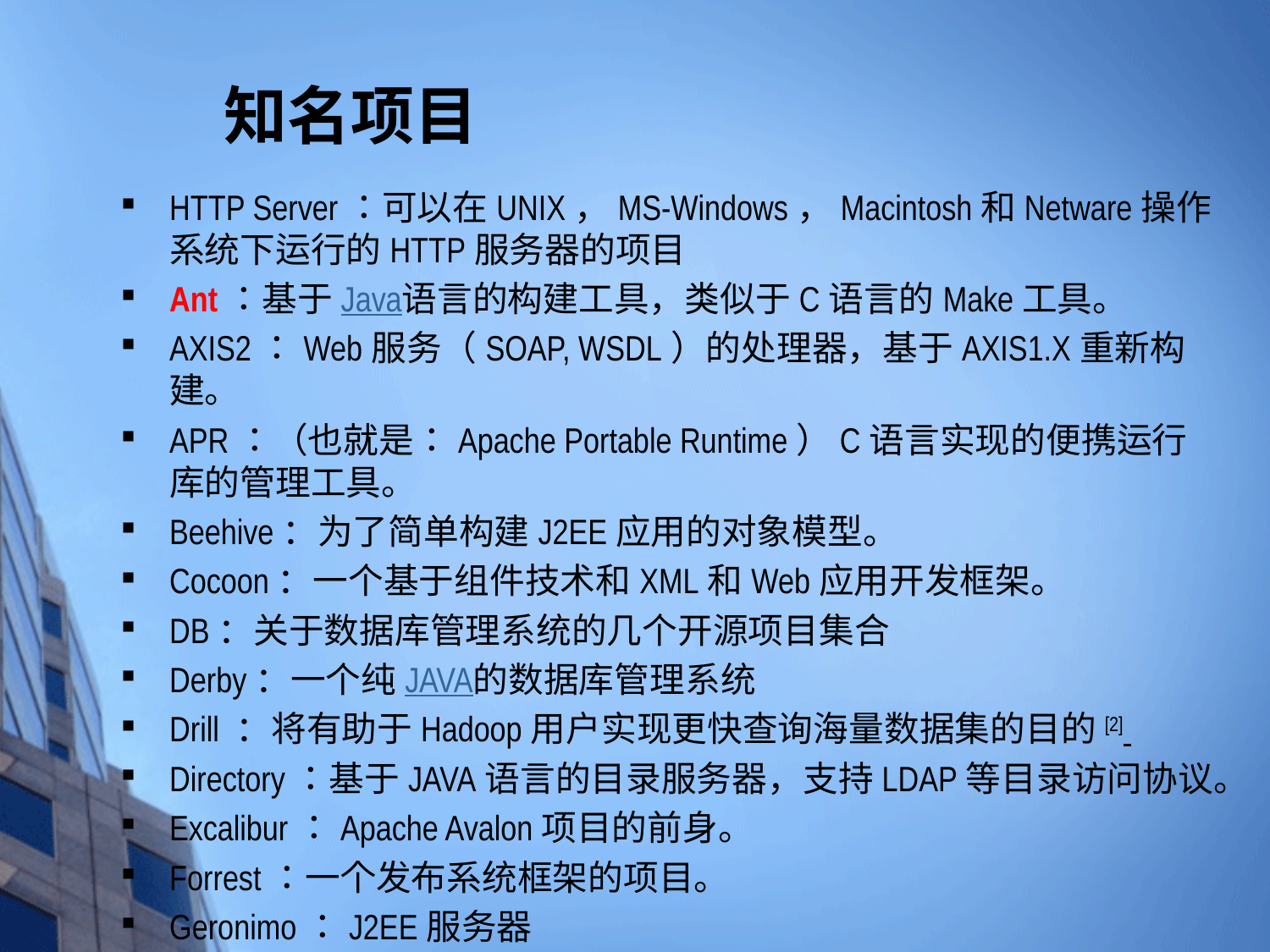

# 知名项目
HTTP Server：可以在UNIX，MS-Windows，Macintosh和Netware操作系统下运行的HTTP服务器的项目
Ant：基于Java语言的构建工具，类似于C语言的Make工具。
AXIS2：Web服务（SOAP, WSDL）的处理器，基于AXIS1.X重新构建。
APR：（也就是：Apache Portable Runtime）C语言实现的便携运行库的管理工具。
Beehive：为了简单构建J2EE应用的对象模型。
Cocoon：一个基于组件技术和XML和Web应用开发框架。
DB：关于数据库管理系统的几个开源项目集合
Derby：一个纯JAVA的数据库管理系统
Drill ：将有助于Hadoop用户实现更快查询海量数据集的目的[2]
Directory：基于JAVA语言的目录服务器，支持LDAP等目录访问协议。
Excalibur：Apache Avalon项目的前身。
Forrest：一个发布系统框架的项目。
Geronimo：J2EE服务器